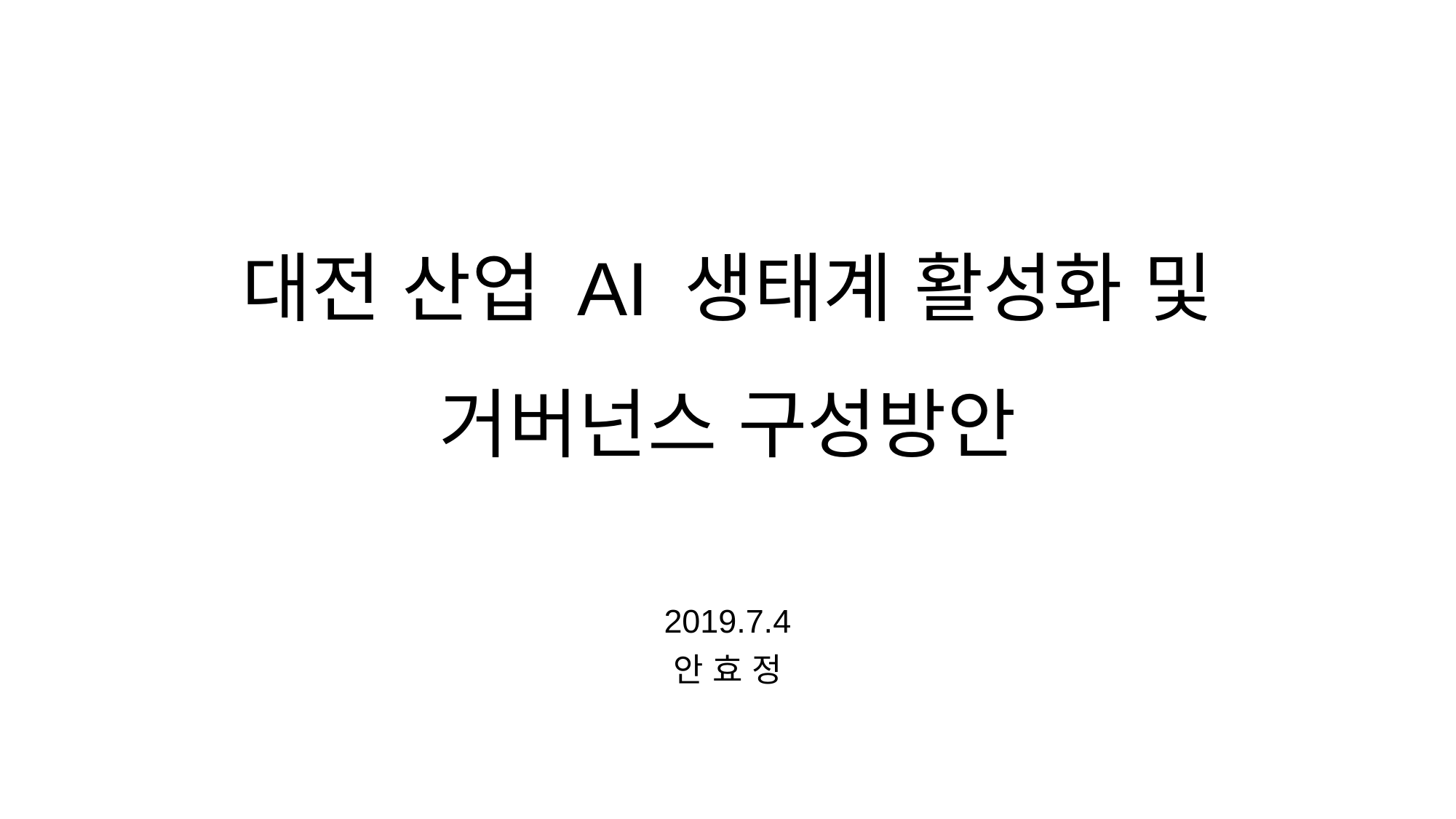

# 대전 산업 AI 생태계 활성화 및 거버넌스 구성방안

2019.7.4
안 효 정